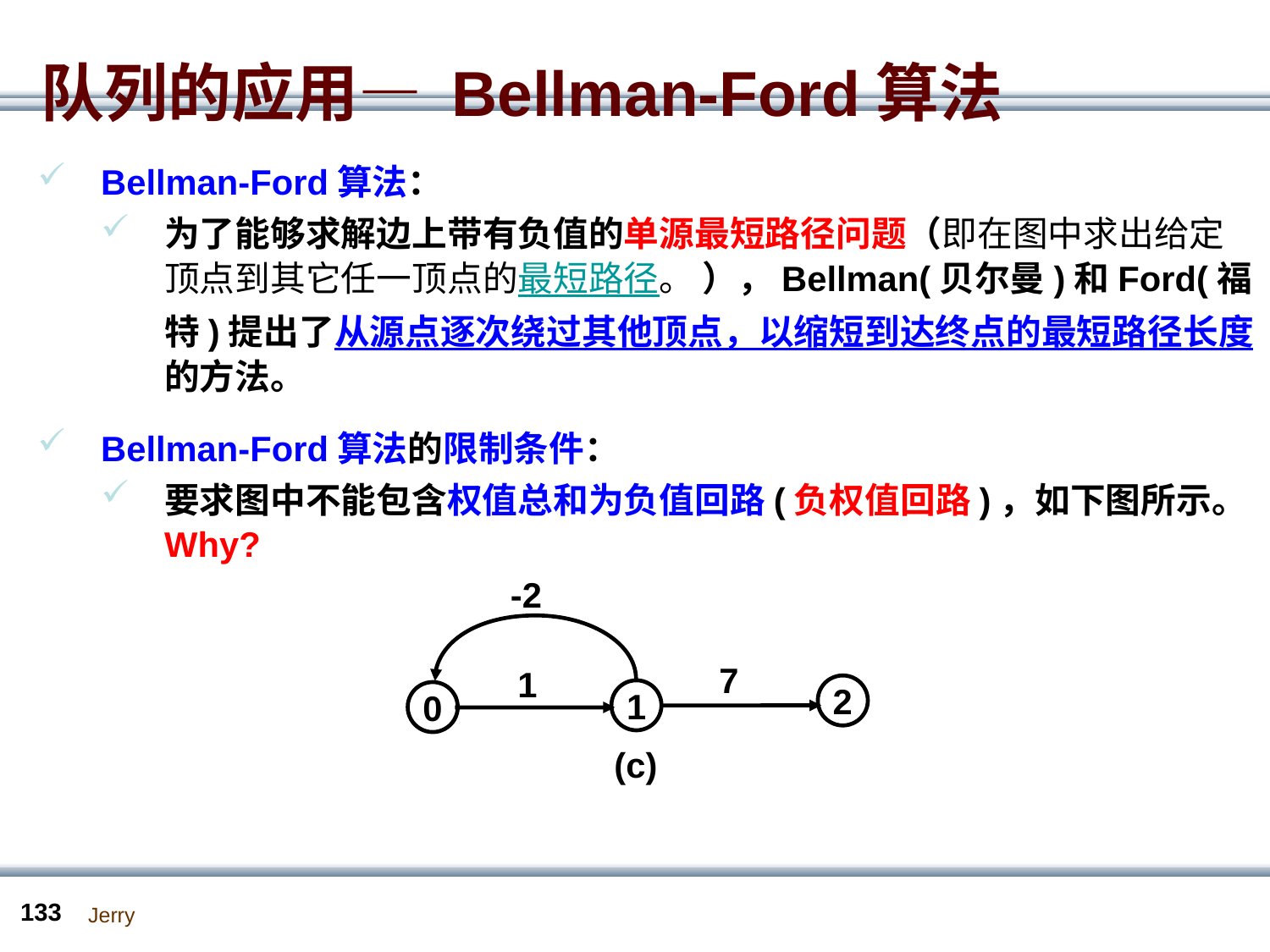

# 队列的应用— Bellman-Ford算法
Bellman-Ford算法：
为了能够求解边上带有负值的单源最短路径问题（即在图中求出给定顶点到其它任一顶点的最短路径。 ），Bellman(贝尔曼)和Ford(福特)提出了从源点逐次绕过其他顶点，以缩短到达终点的最短路径长度的方法。
Bellman-Ford算法的限制条件：
要求图中不能包含权值总和为负值回路(负权值回路)，如下图所示。Why?
-2

7
1
2
1
0

(c)